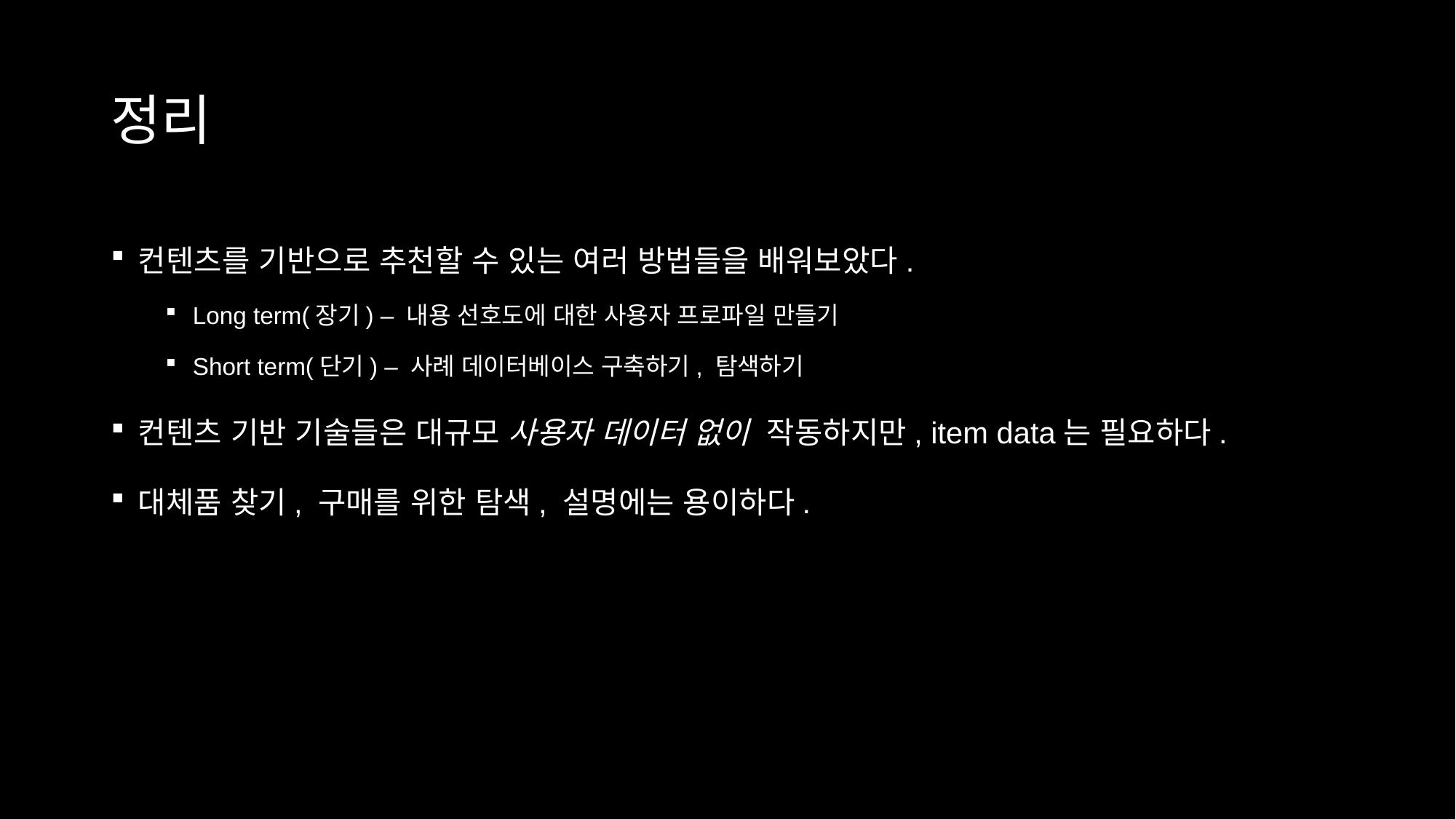

# 정리
컨텐츠를 기반으로 추천할 수 있는 여러 방법들을 배워보았다.
Long term(장기) – 내용 선호도에 대한 사용자 프로파일 만들기
Short term(단기) – 사례 데이터베이스 구축하기, 탐색하기
컨텐츠 기반 기술들은 대규모 사용자 데이터 없이  작동하지만, item data는 필요하다.
대체품 찾기, 구매를 위한 탐색, 설명에는 용이하다.